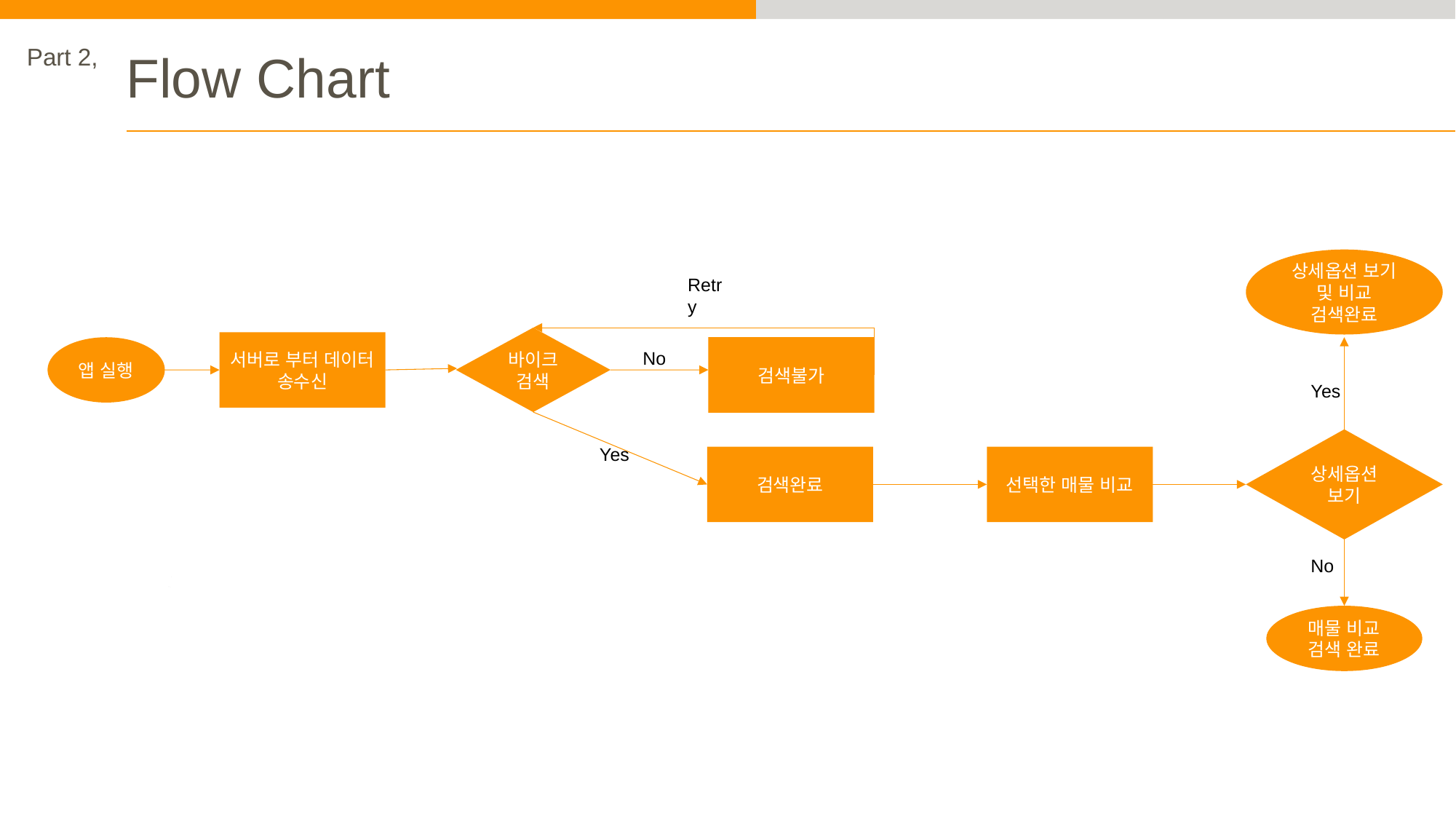

Part 2,
Flow Chart
상세옵션 보기 및 비교 검색완료
Retry
바이크 검색
서버로 부터 데이터 송수신
앱 실행
검색불가
No
Yes
상세옵션 보기
Yes
검색완료
선택한 매물 비교
No

매물 비교 검색 완료